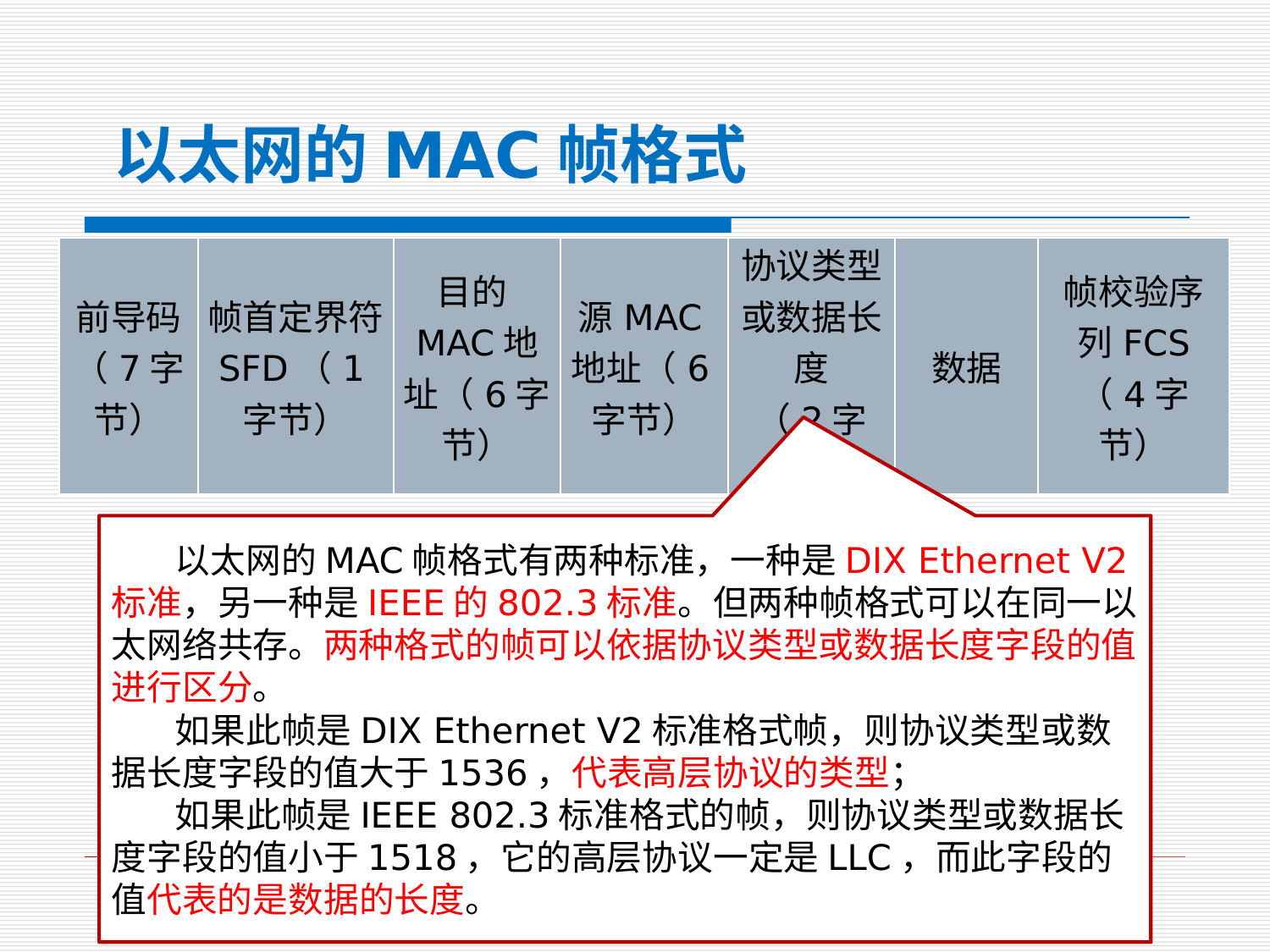

# 以太网的MAC帧格式
| 前导码 （7字节） | 帧首定界符SFD（1字节） | 目的MAC地址（6字节） | 源MAC地址（6字节） | 协议类型或数据长度 （2字节） | 数据 | 帧校验序列FCS （4字节） |
| --- | --- | --- | --- | --- | --- | --- |
以太网的MAC帧格式有两种标准，一种是DIX Ethernet V2标准，另一种是IEEE的802.3标准。但两种帧格式可以在同一以太网络共存。两种格式的帧可以依据协议类型或数据长度字段的值进行区分。
如果此帧是DIX Ethernet V2标准格式帧，则协议类型或数据长度字段的值大于1536，代表高层协议的类型；
如果此帧是IEEE 802.3标准格式的帧，则协议类型或数据长度字段的值小于1518，它的高层协议一定是LLC，而此字段的值代表的是数据的长度。